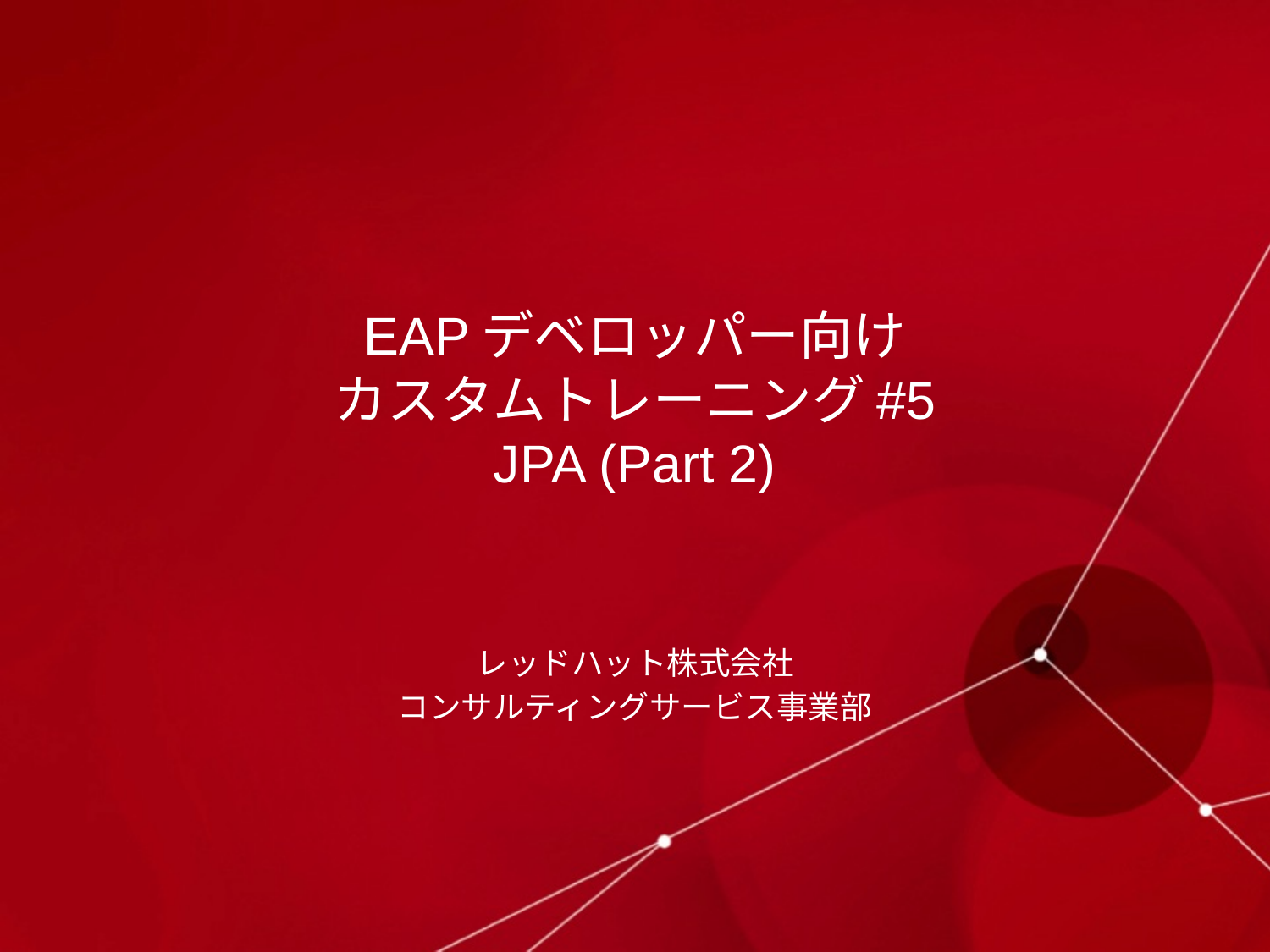

# EAPデベロッパー向け カスタムトレーニング#5 JPA (Part 2)
レッドハット株式会社
コンサルティングサービス事業部